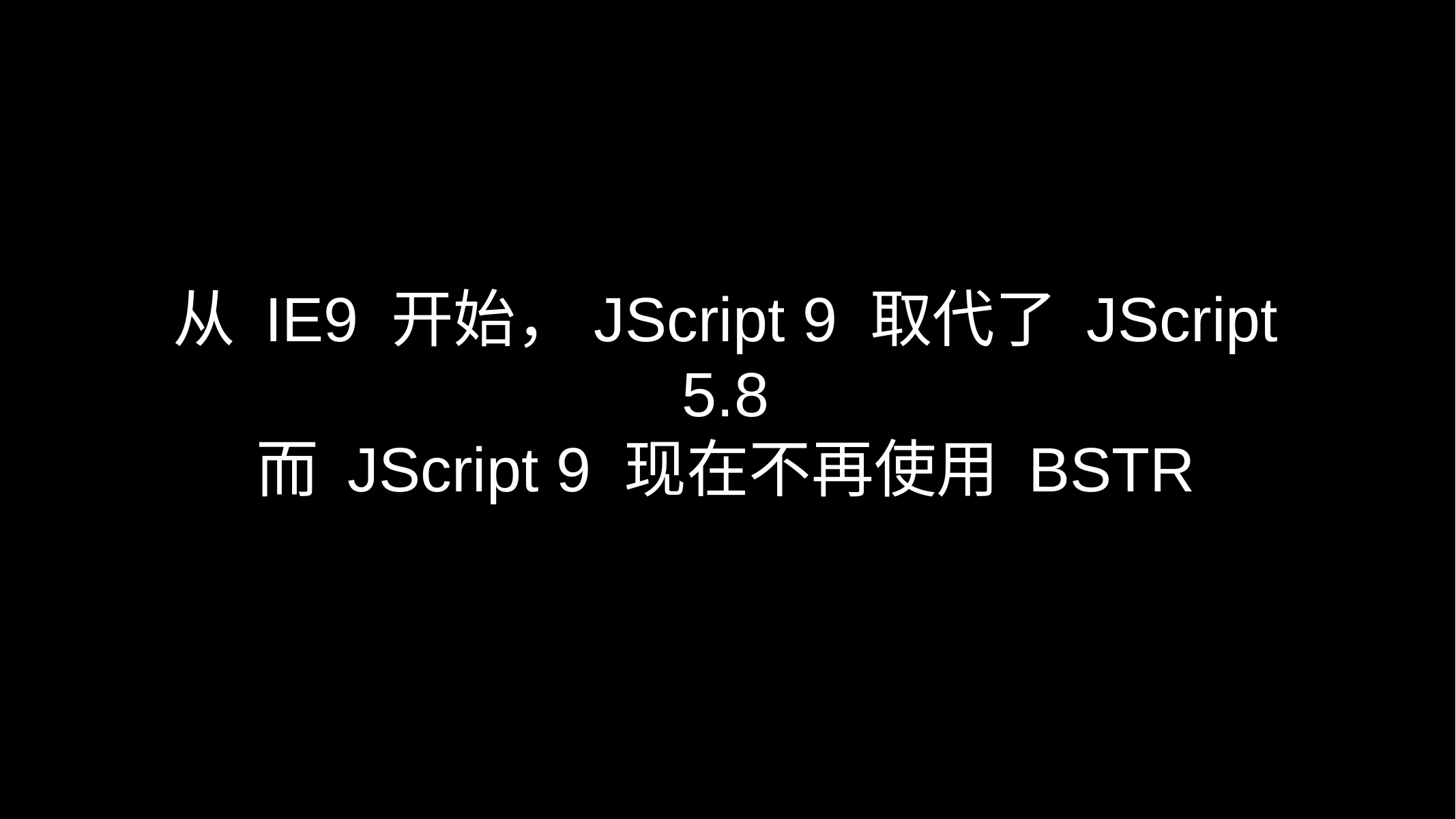

从 IE9 开始，JScript 9 取代了 JScript 5.8
而 JScript 9 现在不再使用 BSTR